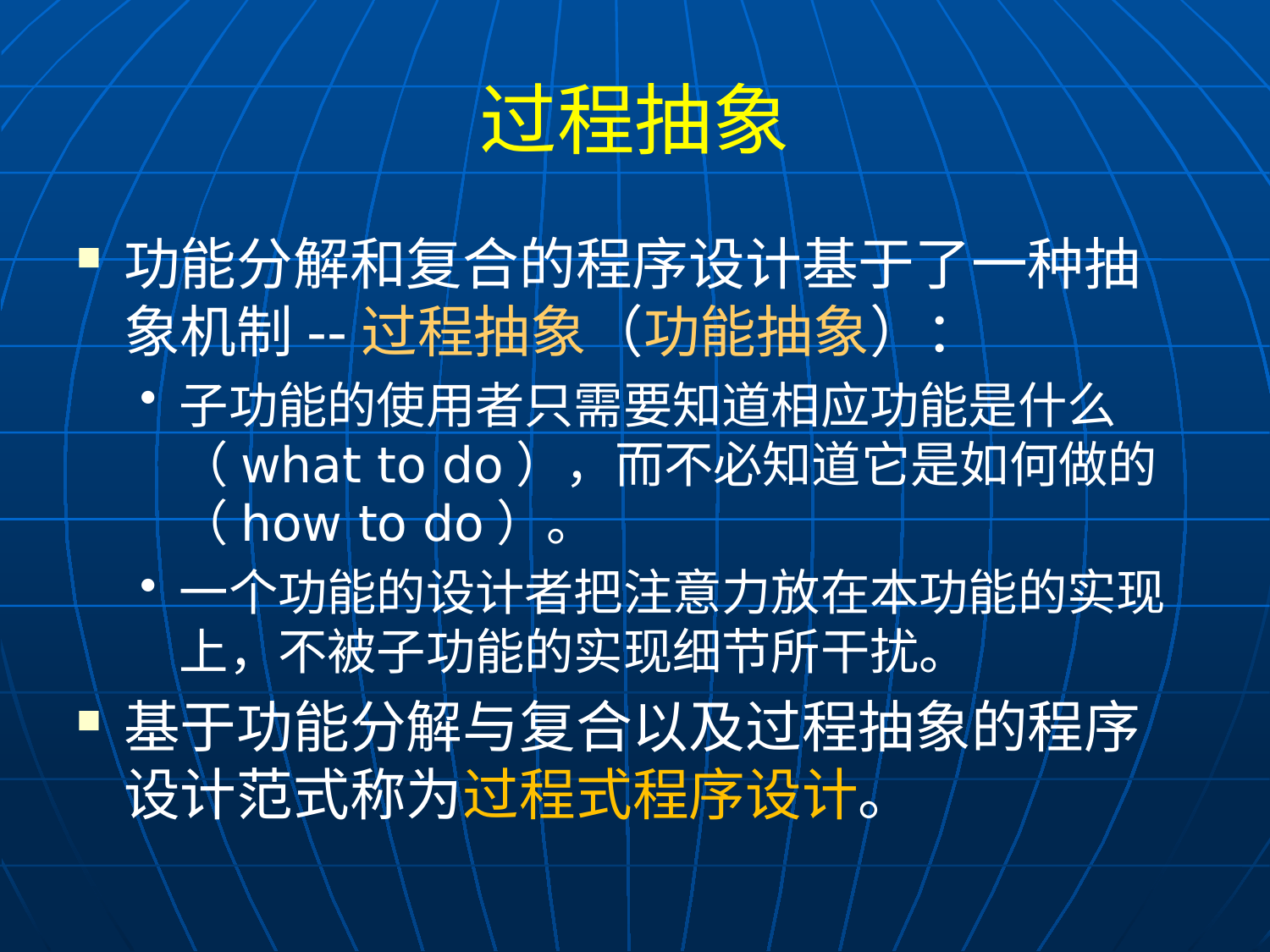

# 过程抽象
功能分解和复合的程序设计基于了一种抽象机制--过程抽象（功能抽象）：
子功能的使用者只需要知道相应功能是什么（what to do），而不必知道它是如何做的（how to do）。
一个功能的设计者把注意力放在本功能的实现上，不被子功能的实现细节所干扰。
基于功能分解与复合以及过程抽象的程序设计范式称为过程式程序设计。